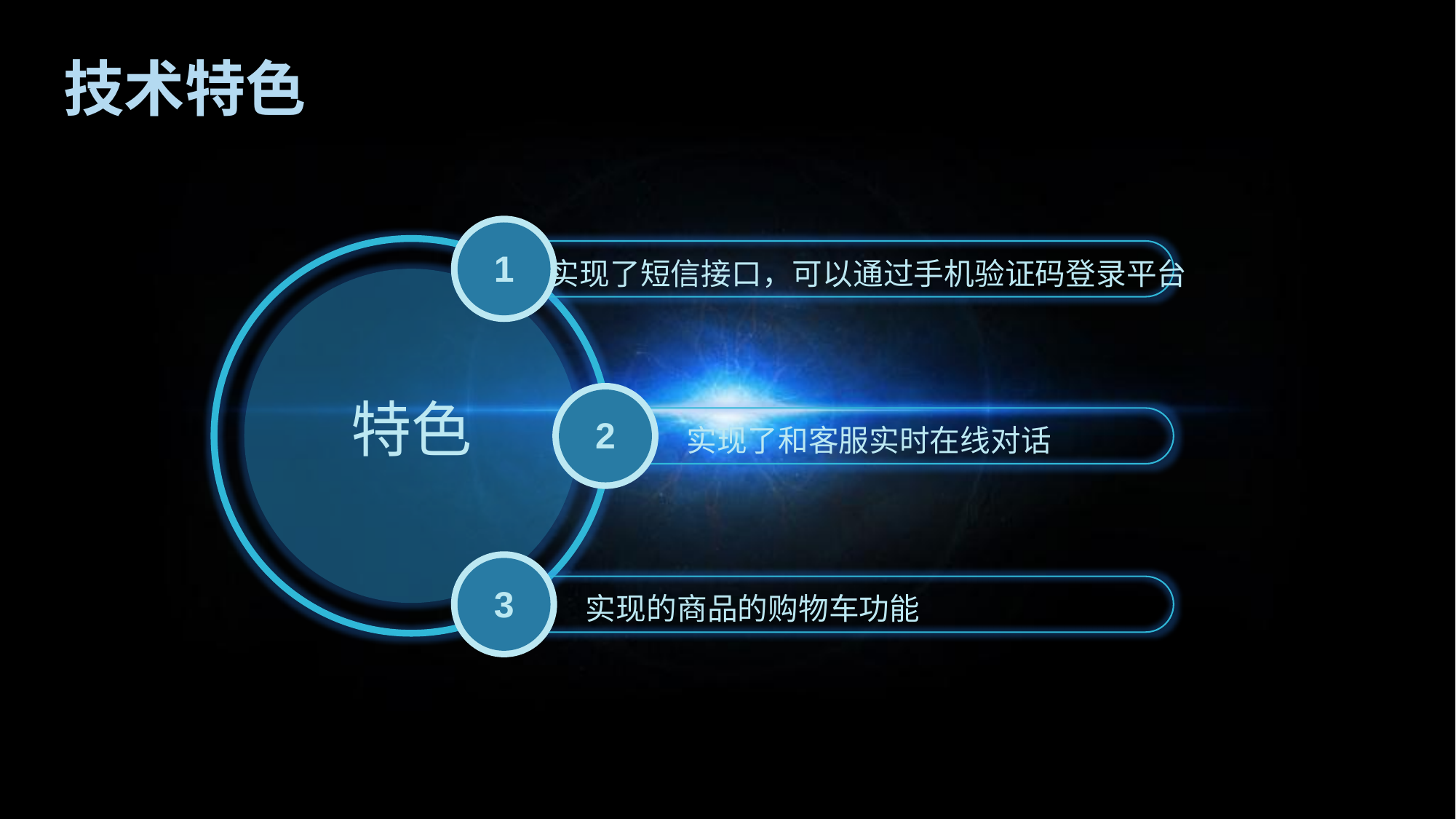

技术特色

1

特色

实现了短信接口，可以通过手机验证码登录平台

2

实现了和客服实时在线对话

3

实现的商品的购物车功能